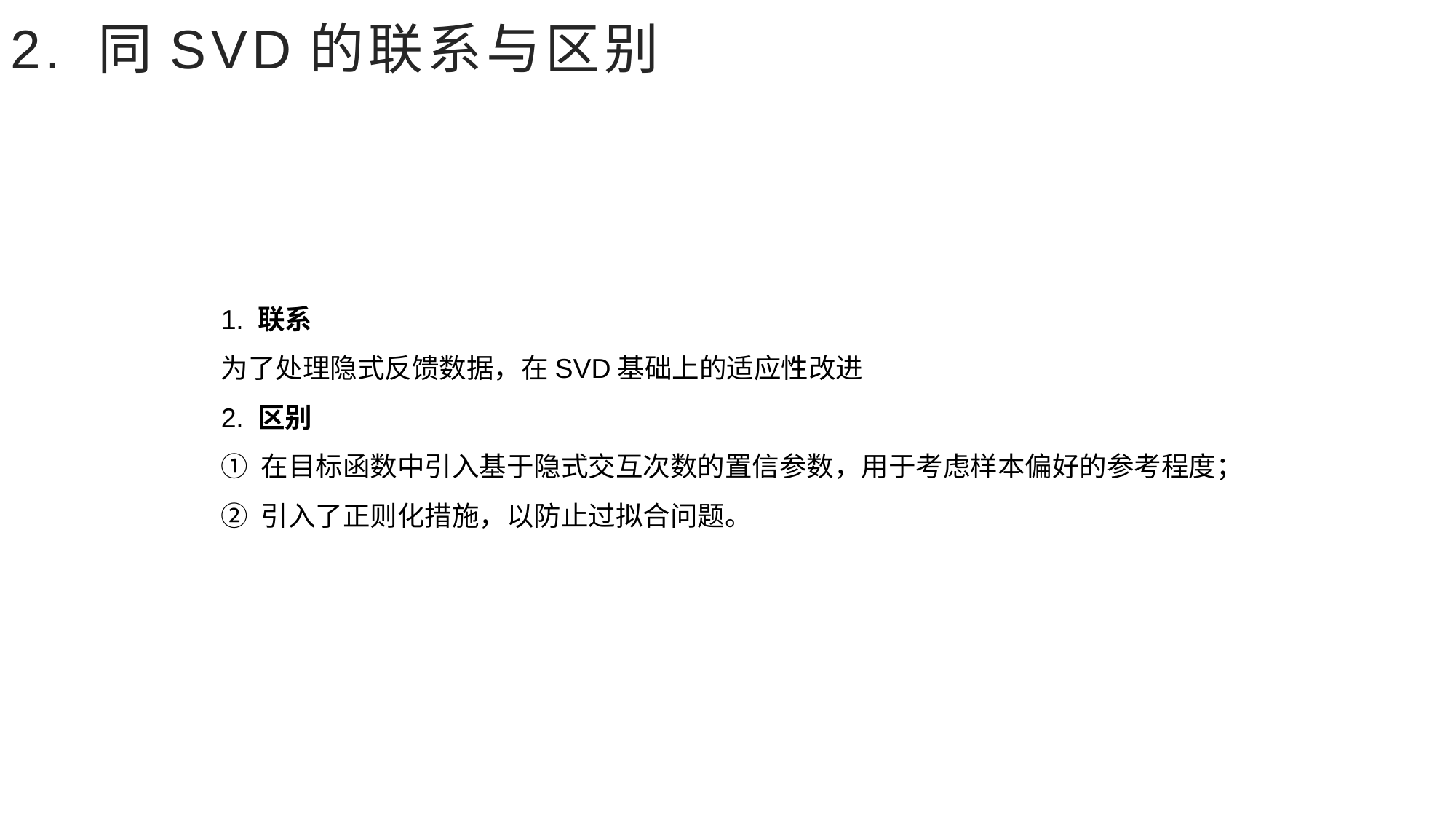

# 2. 同SVD的联系与区别
1. 联系
为了处理隐式反馈数据，在SVD基础上的适应性改进
2. 区别
① 在目标函数中引入基于隐式交互次数的置信参数，用于考虑样本偏好的参考程度；
② 引入了正则化措施，以防止过拟合问题。